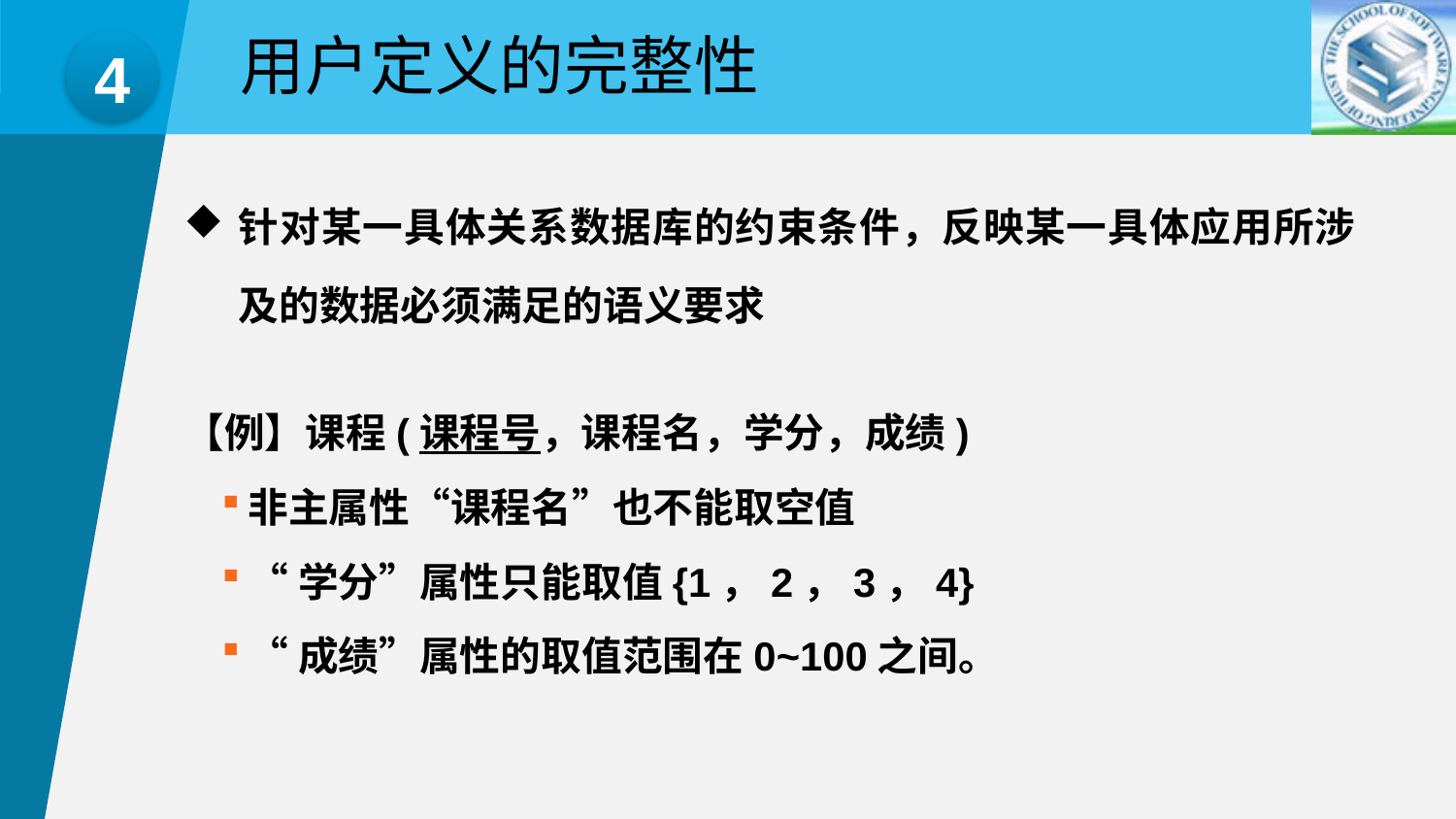

用户定义的完整性
4
针对某一具体关系数据库的约束条件，反映某一具体应用所涉及的数据必须满足的语义要求

【例】课程(课程号，课程名，学分，成绩)
非主属性“课程名”也不能取空值
“学分”属性只能取值{1，2，3，4}
“成绩”属性的取值范围在0~100之间。